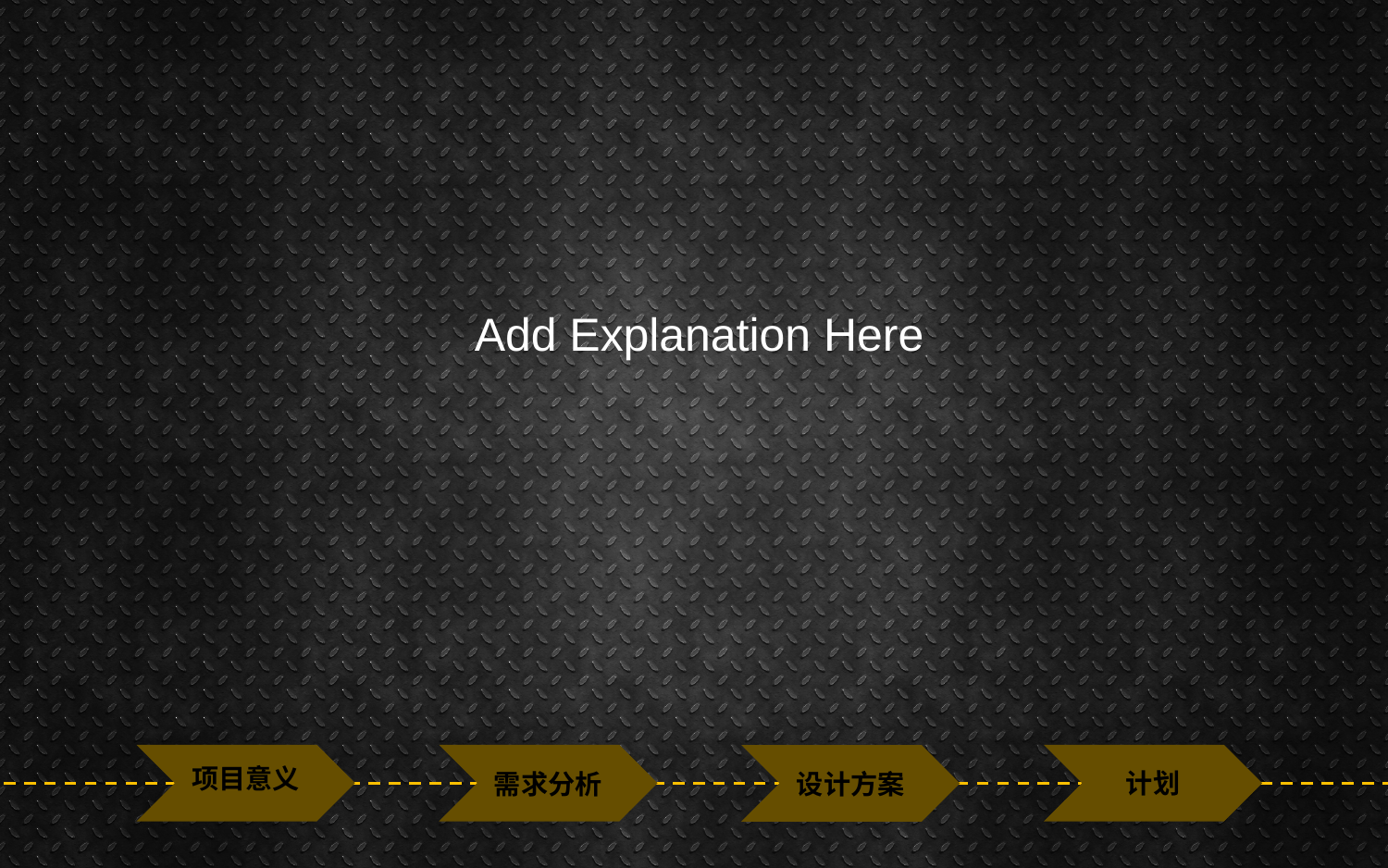

Add Explanation Here

项目意义
计划
需求分析
设计方案